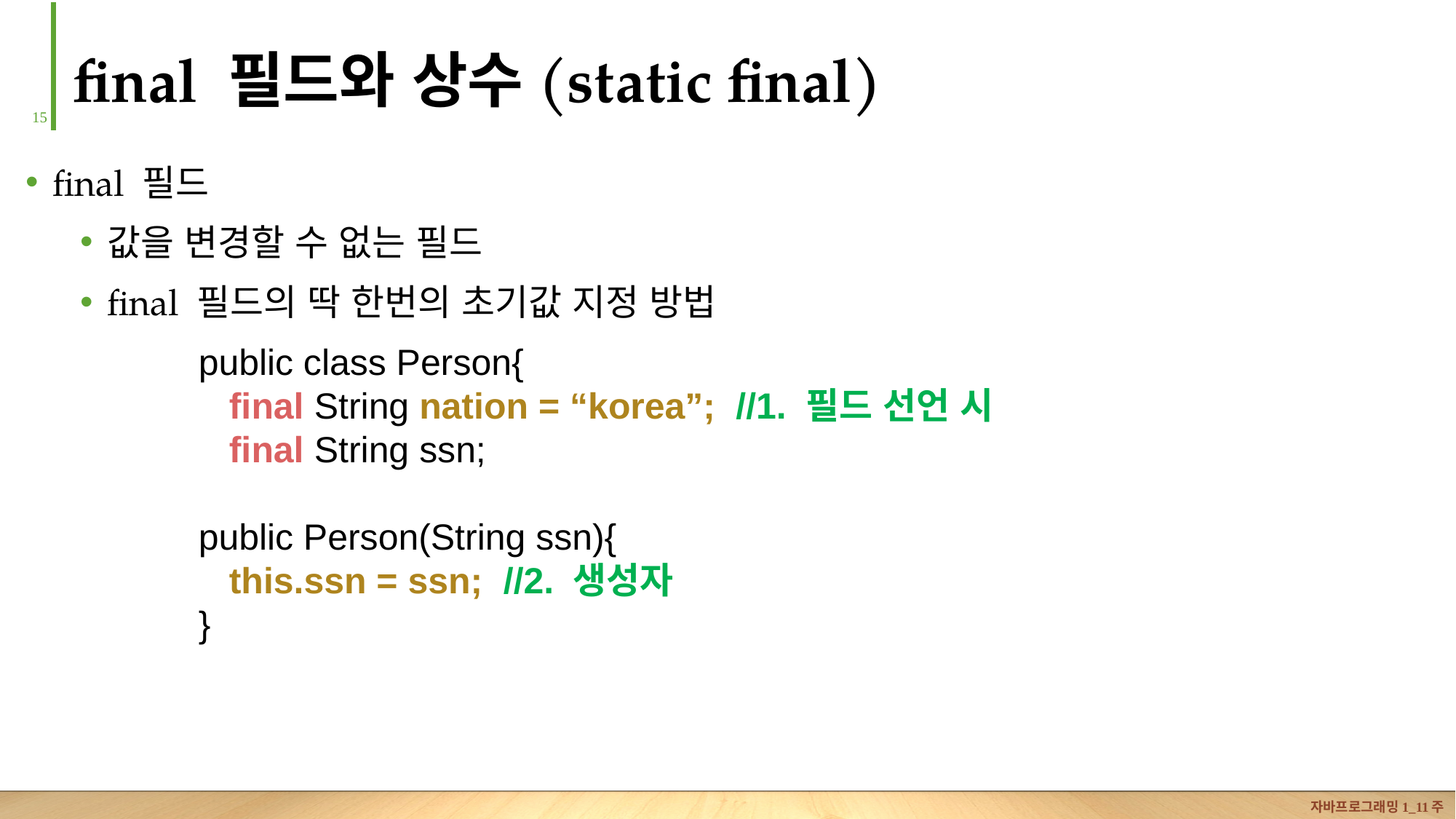

# final 필드와 상수(static final)
15
final 필드
값을 변경할 수 없는 필드
final 필드의 딱 한번의 초기값 지정 방법

public class Person{
   final String nation = “korea”;  //1. 필드 선언 시
   final String ssn;

public Person(String ssn){
   this.ssn = ssn;  //2. 생성자
}
자바프로그래밍1_11주